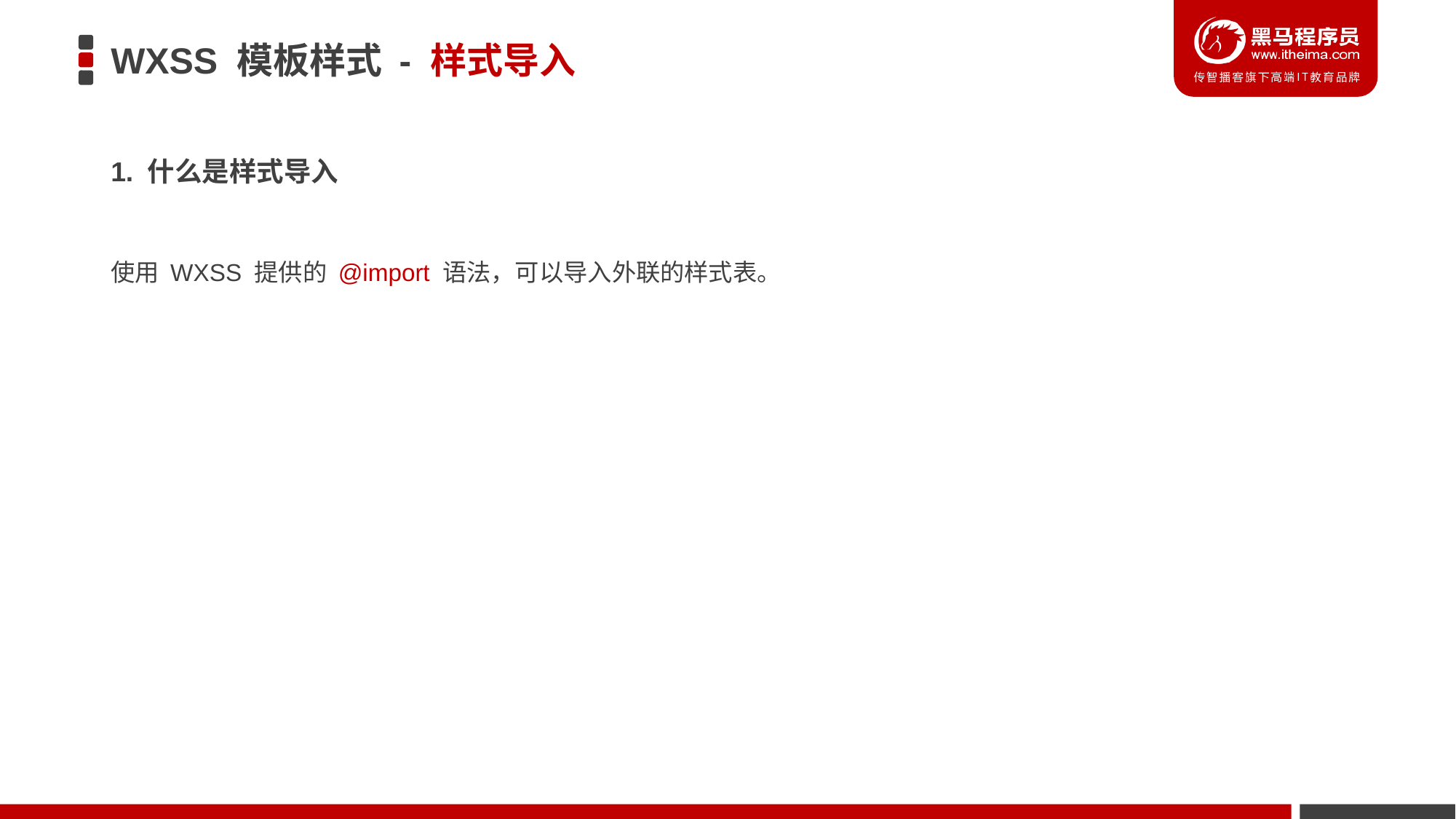

# WXSS 模板样式 - 样式导入
1. 什么是样式导入
使用 WXSS 提供的 @import 语法，可以导入外联的样式表。